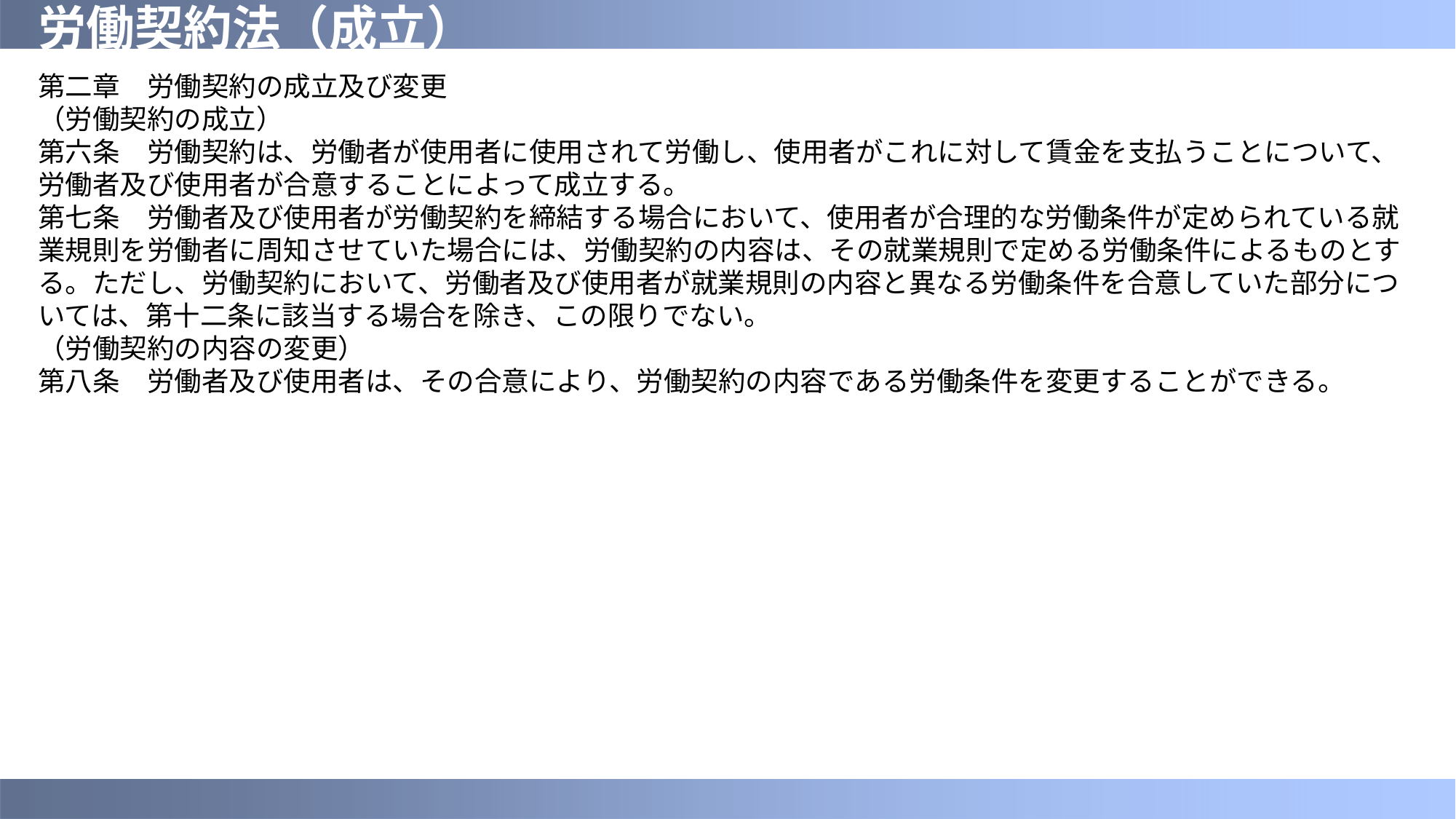

# 労働契約法（成立）
第二章　労働契約の成立及び変更
（労働契約の成立）
第六条　労働契約は、労働者が使用者に使用されて労働し、使用者がこれに対して賃金を支払うことについて、労働者及び使用者が合意することによって成立する。
第七条　労働者及び使用者が労働契約を締結する場合において、使用者が合理的な労働条件が定められている就業規則を労働者に周知させていた場合には、労働契約の内容は、その就業規則で定める労働条件によるものとする。ただし、労働契約において、労働者及び使用者が就業規則の内容と異なる労働条件を合意していた部分については、第十二条に該当する場合を除き、この限りでない。
（労働契約の内容の変更）
第八条　労働者及び使用者は、その合意により、労働契約の内容である労働条件を変更することができる。